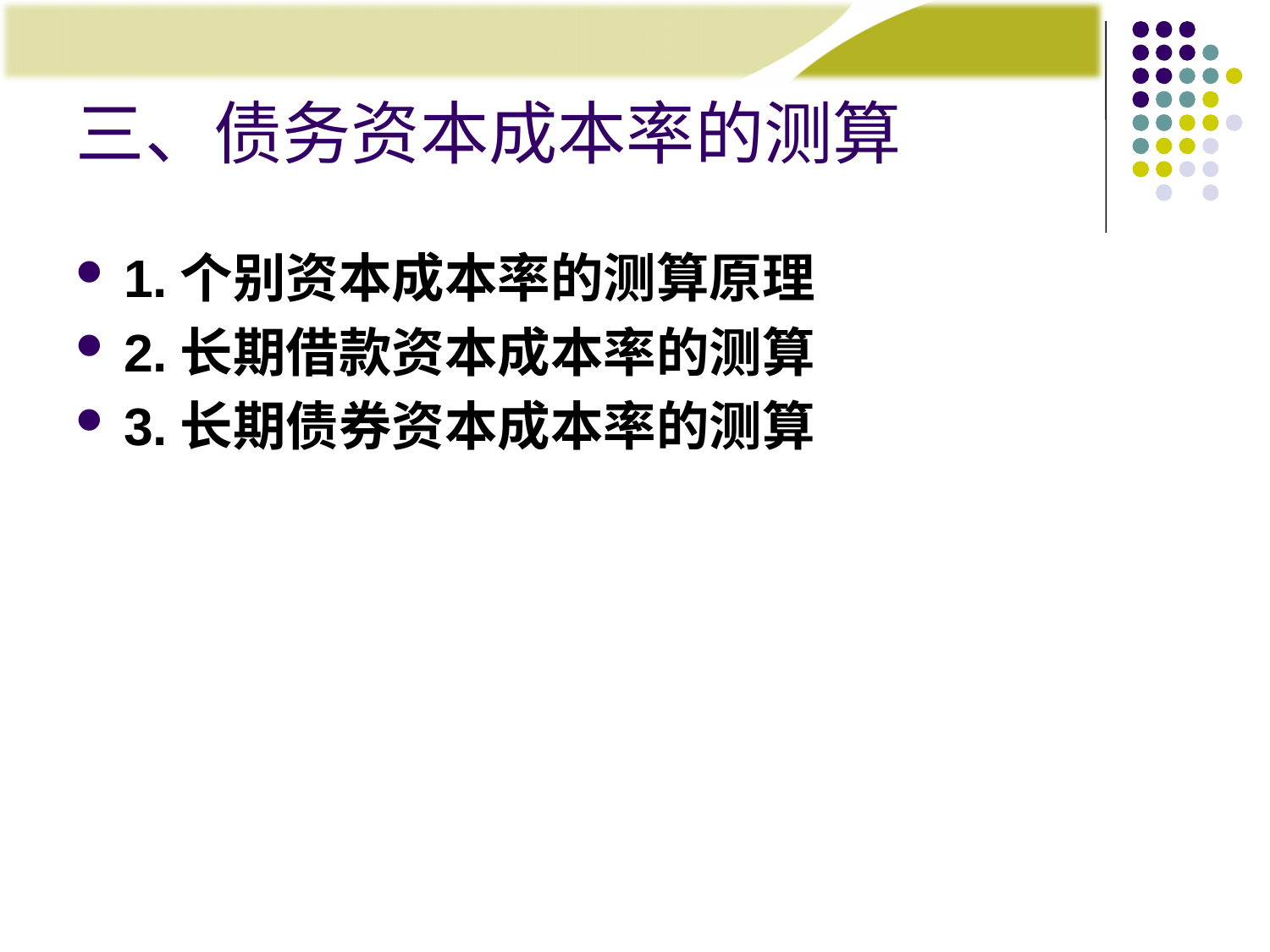

# 三、债务资本成本率的测算
1.个别资本成本率的测算原理
2.长期借款资本成本率的测算
3.长期债券资本成本率的测算